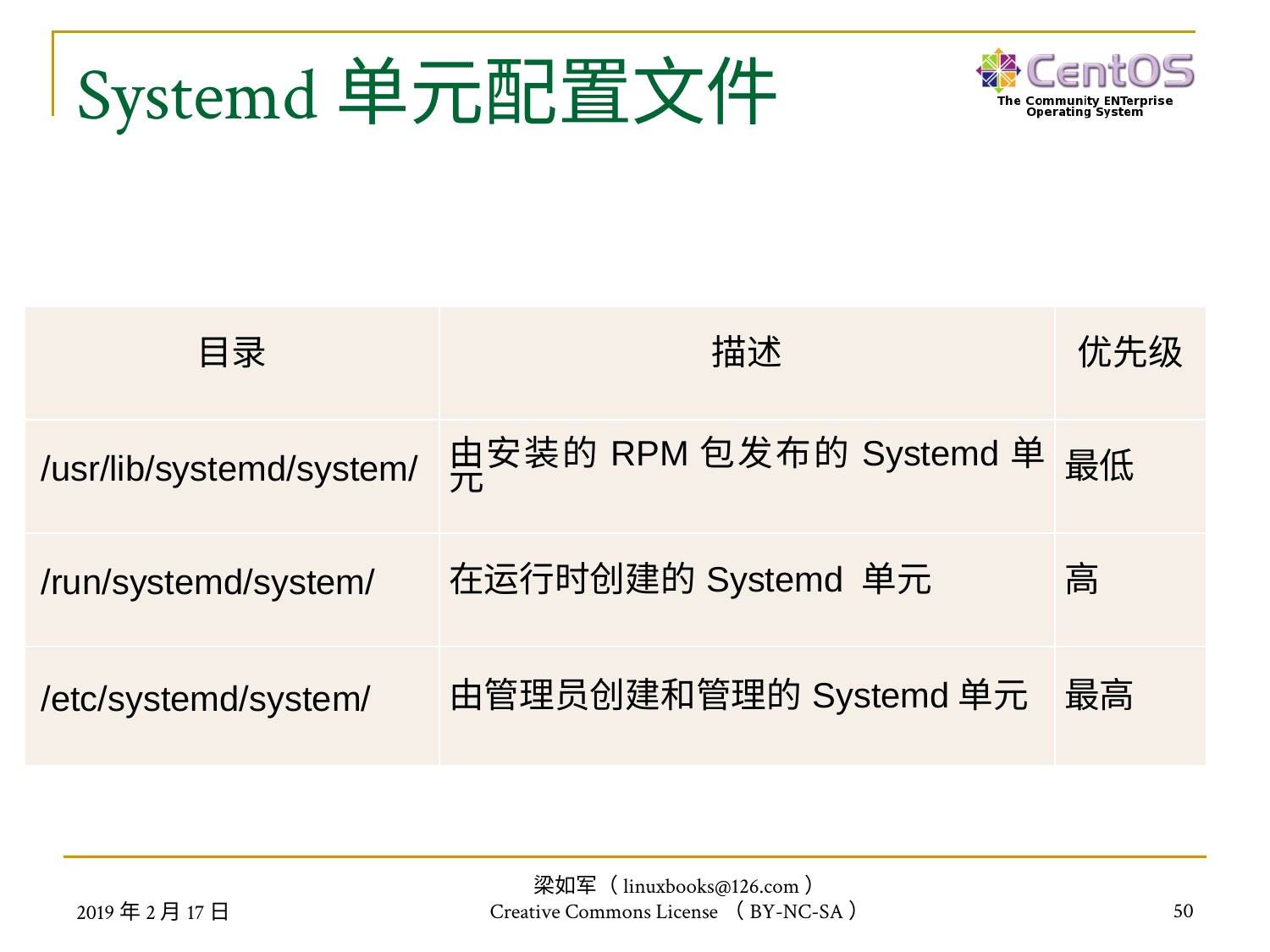

# Systemd单元配置文件
| 目录 | 描述 | 优先级 |
| --- | --- | --- |
| /usr/lib/systemd/system/ | 由安装的RPM包发布的Systemd单元 | 最低 |
| /run/systemd/system/ | 在运行时创建的Systemd 单元 | 高 |
| /etc/systemd/system/ | 由管理员创建和管理的Systemd单元 | 最高 |
梁如军（linuxbooks@126.com）
Creative Commons License（BY-NC-SA）
2019年2月17日
50